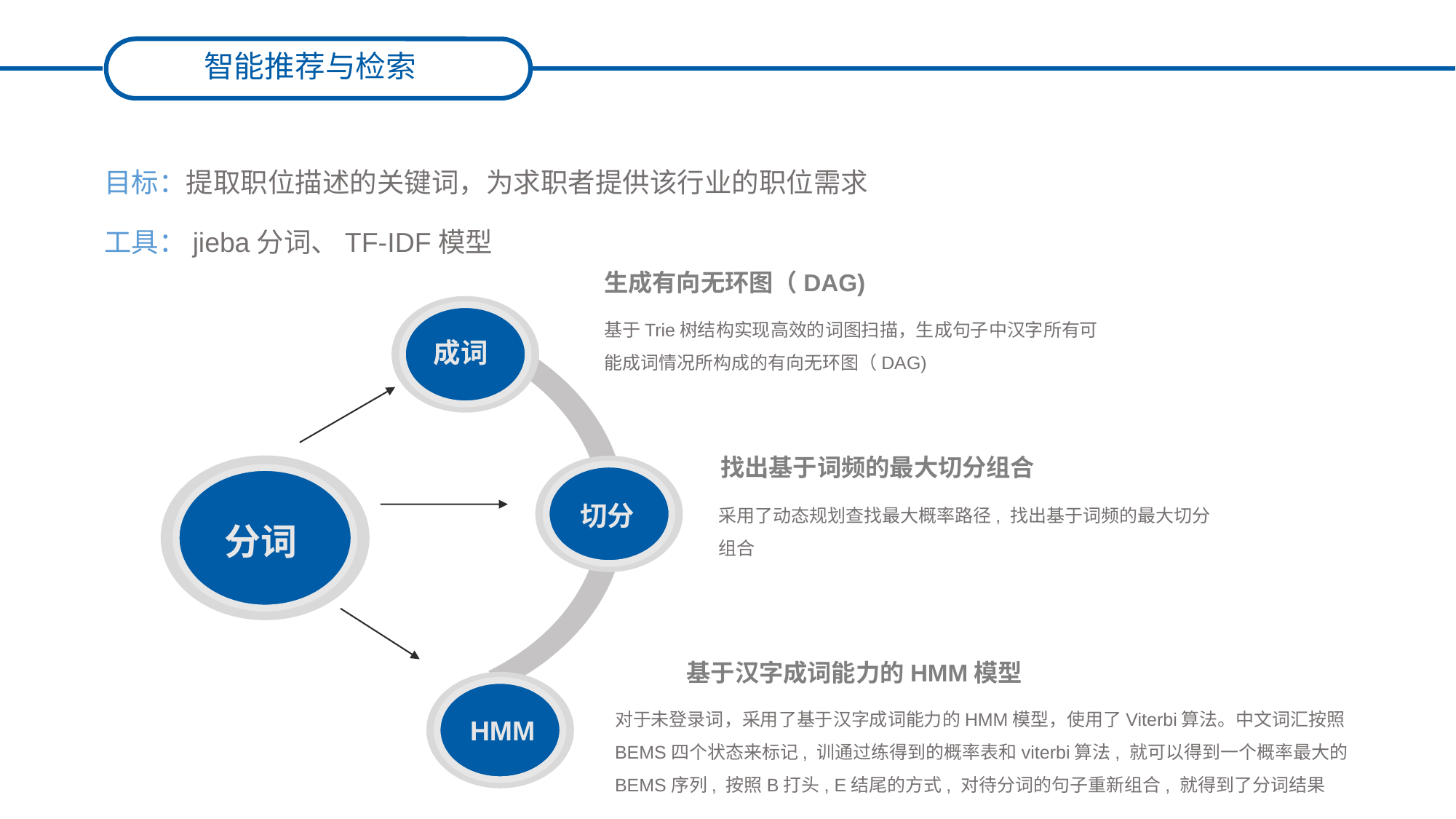

智能推荐与检索

目标：提取职位描述的关键词，为求职者提供该行业的职位需求
工具：jieba分词、TF-IDF模型
生成有向无环图（DAG)
基于Trie树结构实现高效的词图扫描，生成句子中汉字所有可能成词情况所构成的有向无环图（DAG)

成词

找出基于词频的最大切分组合
采用了动态规划查找最大概率路径, 找出基于词频的最大切分组合

分词

切分

基于汉字成词能力的HMM模型
对于未登录词，采用了基于汉字成词能力的HMM模型，使用了Viterbi算法。中文词汇按照BEMS四个状态来标记, 训通过练得到的概率表和viterbi算法, 就可以得到一个概率最大的BEMS序列, 按照B打头, E结尾的方式, 对待分词的句子重新组合, 就得到了分词结果

HMM